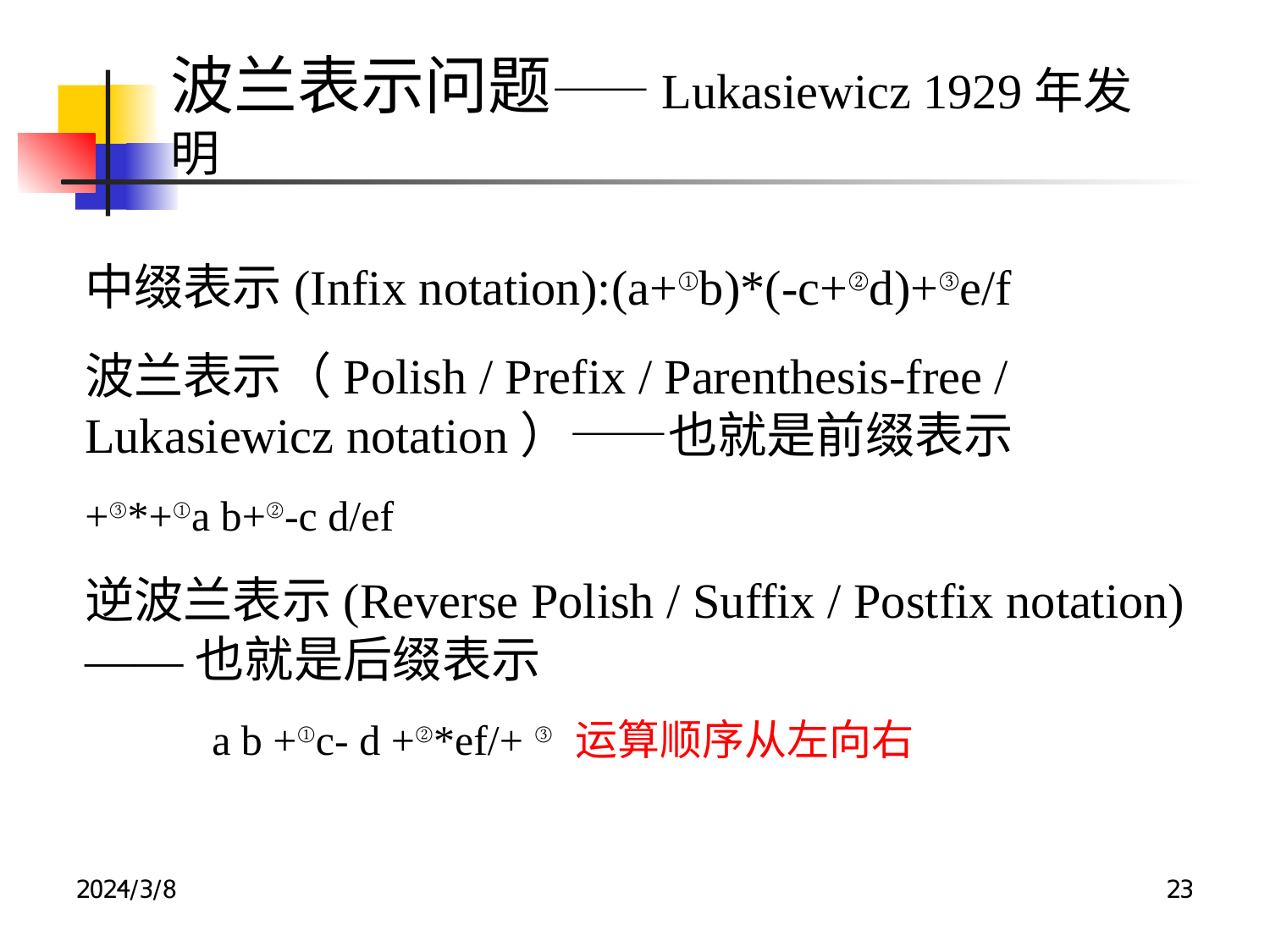

波兰表示问题——Lukasiewicz 1929年发明
中缀表示(Infix notation):(a+①b)*(-c+②d)+③e/f
波兰表示（Polish / Prefix / Parenthesis-free / Lukasiewicz notation）——也就是前缀表示
+③*+①a b+②-c d/ef
逆波兰表示(Reverse Polish / Suffix / Postfix notation)  ——也就是后缀表示
	a b +①c- d +②*ef/+ ③  运算顺序从左向右
2024/3/8
23